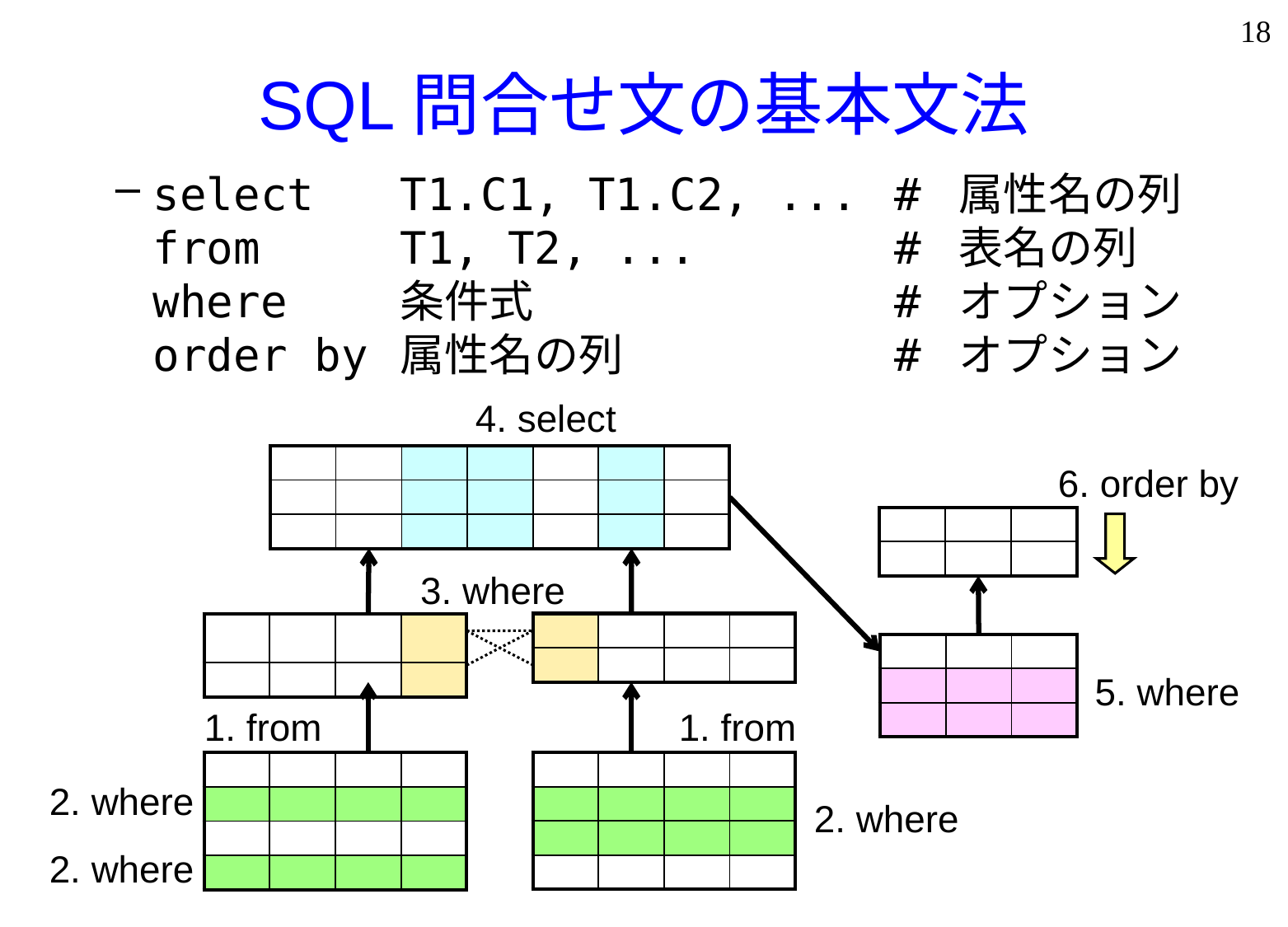

18
# SQL問合せ文の基本文法
select	T1.C1, T1.C2, ...	# 属性名の列
from		T1, T2, ...		# 表名の列
where 	条件式			# オプション
order by	属性名の列 			# オプション

4. select
|  |  |  |  |  |  |  |
| --- | --- | --- | --- | --- | --- | --- |
|  |  |  |  |  |  |  |
|  |  |  |  |  |  |  |
|  |  |  |  |  |  |  |
| --- | --- | --- | --- | --- | --- | --- |
|  |  |  |  |  |  |  |
|  |  |  |  |  |  |  |
6. order by
|  |  |  |
| --- | --- | --- |
|  |  |  |

3. where
|  |  |  |  |
| --- | --- | --- | --- |
|  |  |  |  |
|  |  |  |  |
| --- | --- | --- | --- |
|  |  |  |  |
|  |  |  |  |
| --- | --- | --- | --- |
|  |  |  |  |
|  |  |  |  |
| --- | --- | --- | --- |
|  |  |  |  |
|  |  |  |
| --- | --- | --- |
|  |  |  |
|  |  |  |
|  |  |  |
| --- | --- | --- |
|  |  |  |
|  |  |  |
5. where
1. from
1. from
|  |  |  |  |
| --- | --- | --- | --- |
|  |  |  |  |
|  |  |  |  |
|  |  |  |  |
|  |  |  |  |
| --- | --- | --- | --- |
|  |  |  |  |
|  |  |  |  |
|  |  |  |  |
|  |  |  |  |
| --- | --- | --- | --- |
|  |  |  |  |
|  |  |  |  |
|  |  |  |  |
|  |  |  |  |
| --- | --- | --- | --- |
|  |  |  |  |
|  |  |  |  |
|  |  |  |  |
2. where
2. where
2. where